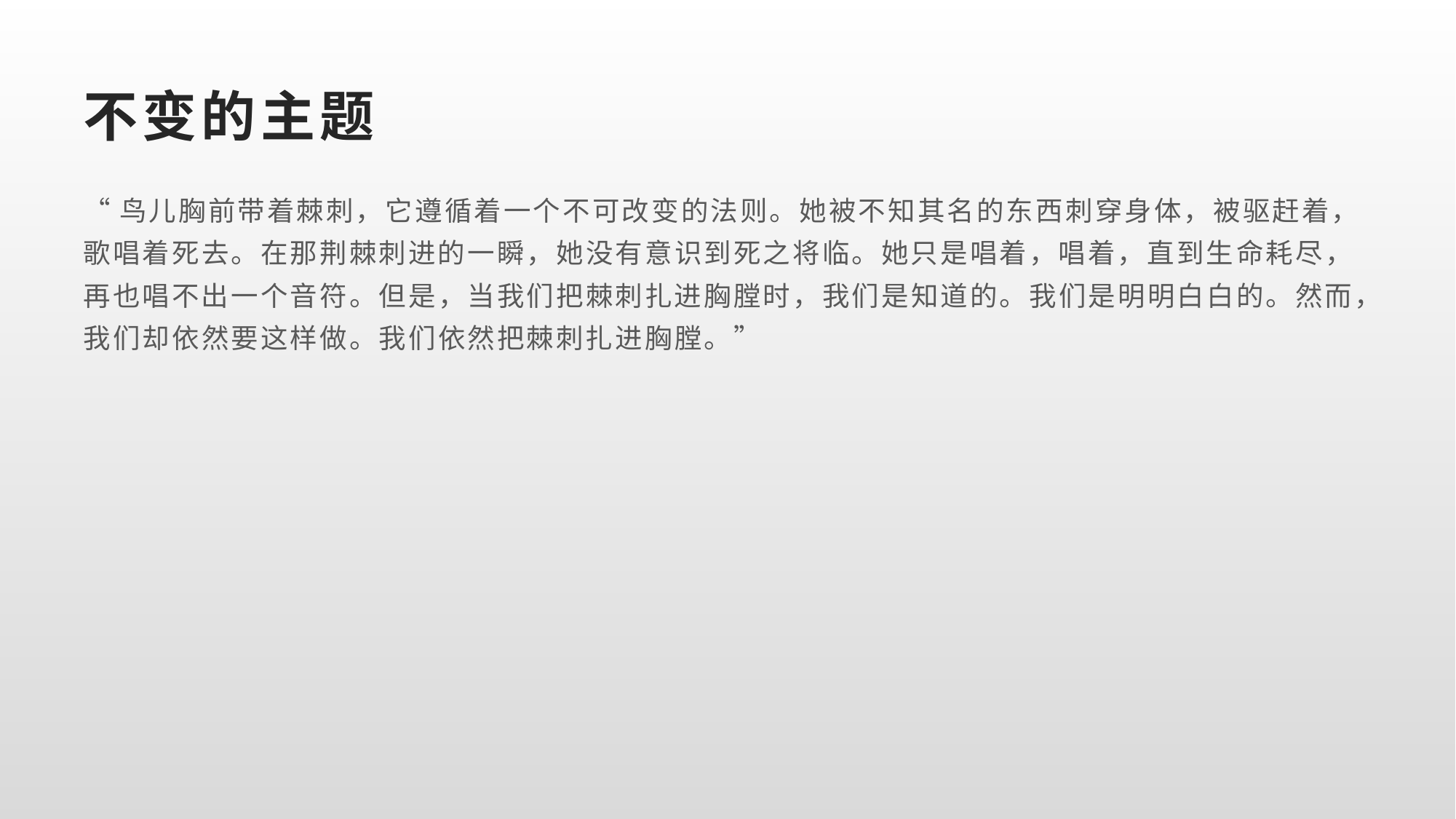

# 不变的主题
“鸟儿胸前带着棘刺，它遵循着一个不可改变的法则。她被不知其名的东西刺穿身体，被驱赶着，歌唱着死去。在那荆棘刺进的一瞬，她没有意识到死之将临。她只是唱着，唱着，直到生命耗尽，再也唱不出一个音符。但是，当我们把棘刺扎进胸膛时，我们是知道的。我们是明明白白的。然而，我们却依然要这样做。我们依然把棘刺扎进胸膛。”